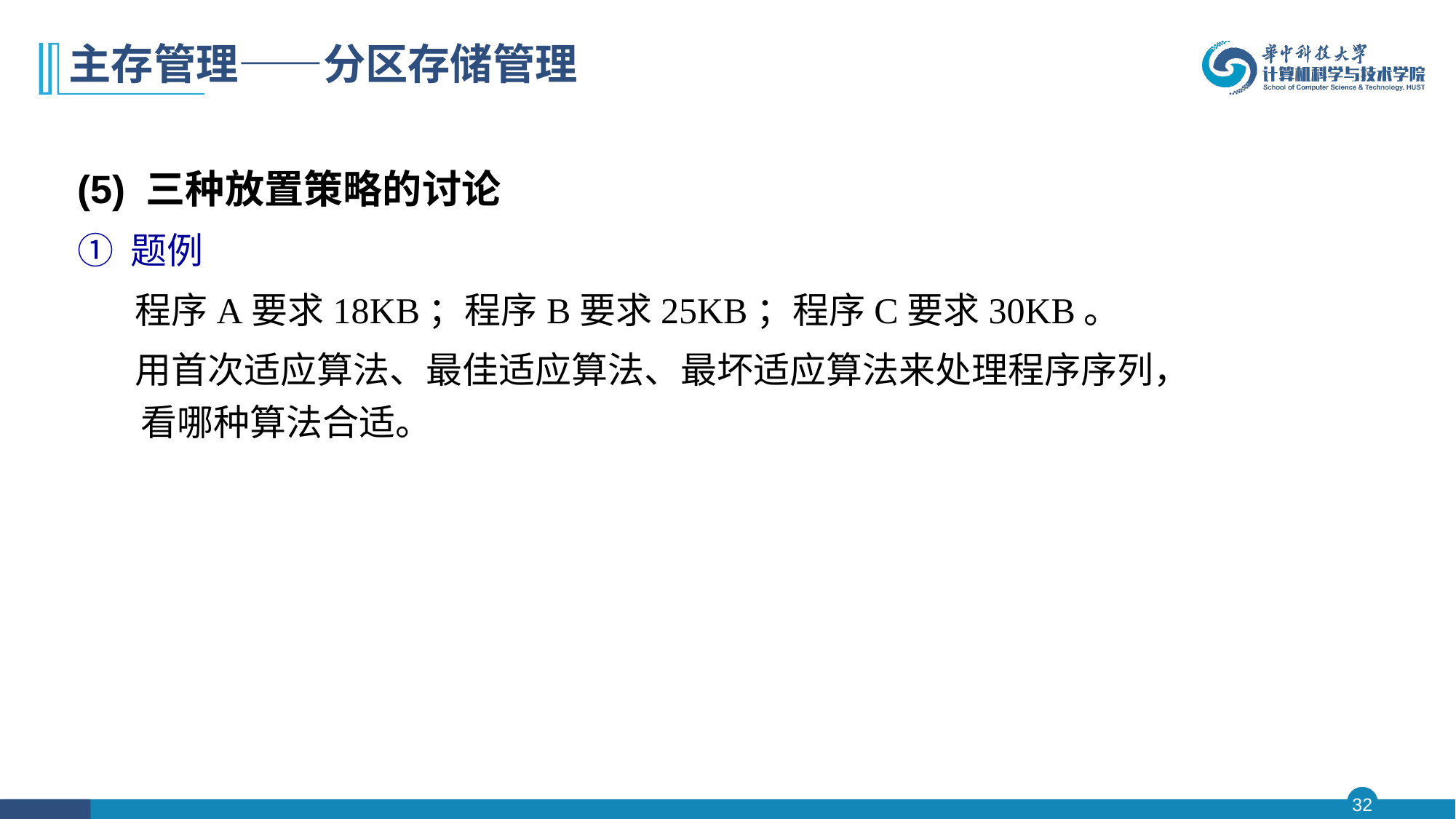

# 主存管理——分区存储管理
(5) 三种放置策略的讨论
① 题例
      程序A要求18KB；程序B要求25KB；程序C要求30KB。
      用首次适应算法、最佳适应算法、最坏适应算法来处理程序序列，看哪种算法合适。